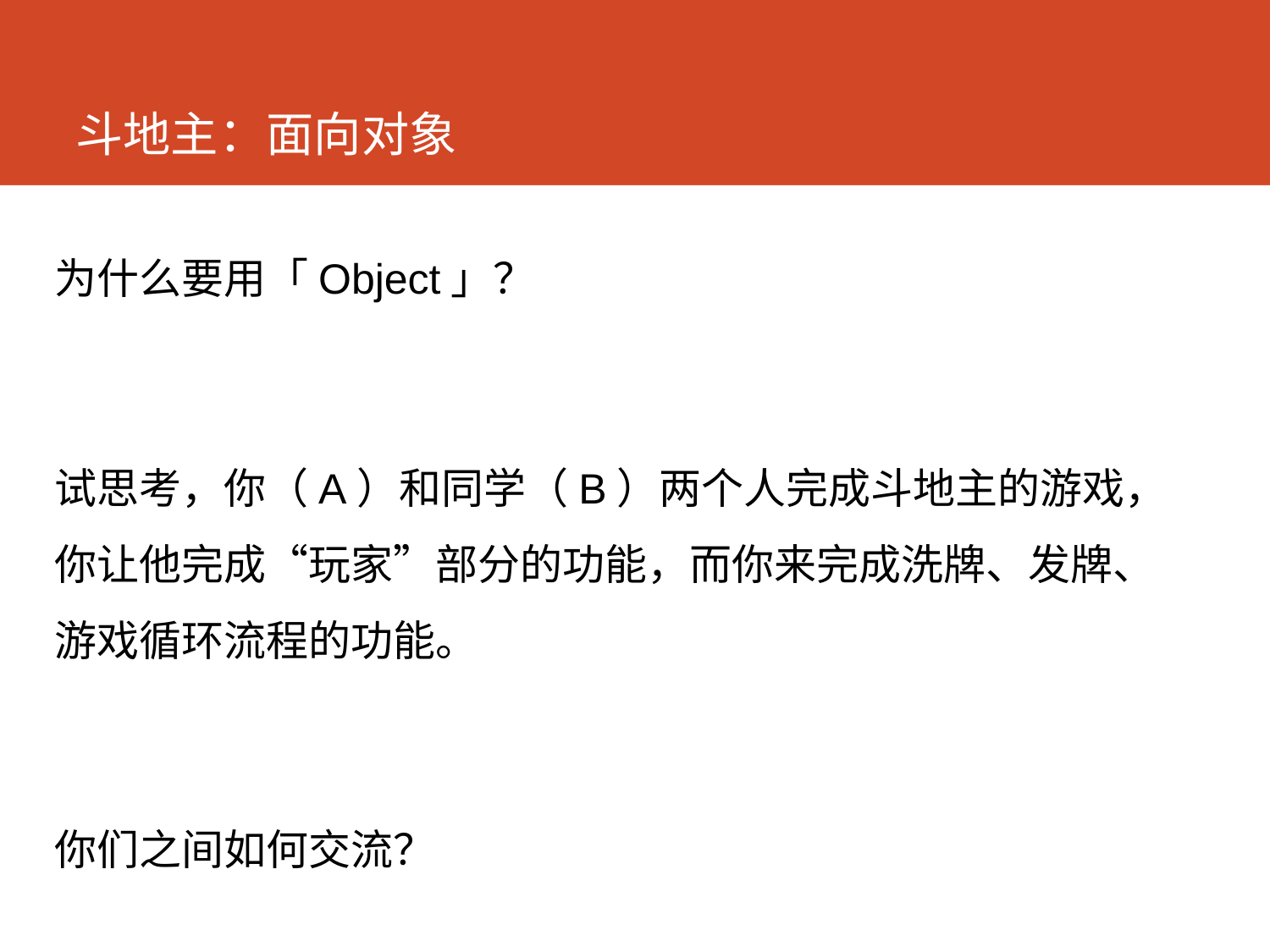

# 斗地主：面向对象
为什么要用「Object」？

试思考，你（A）和同学（B）两个人完成斗地主的游戏，你让他完成“玩家”部分的功能，而你来完成洗牌、发牌、游戏循环流程的功能。

你们之间如何交流？